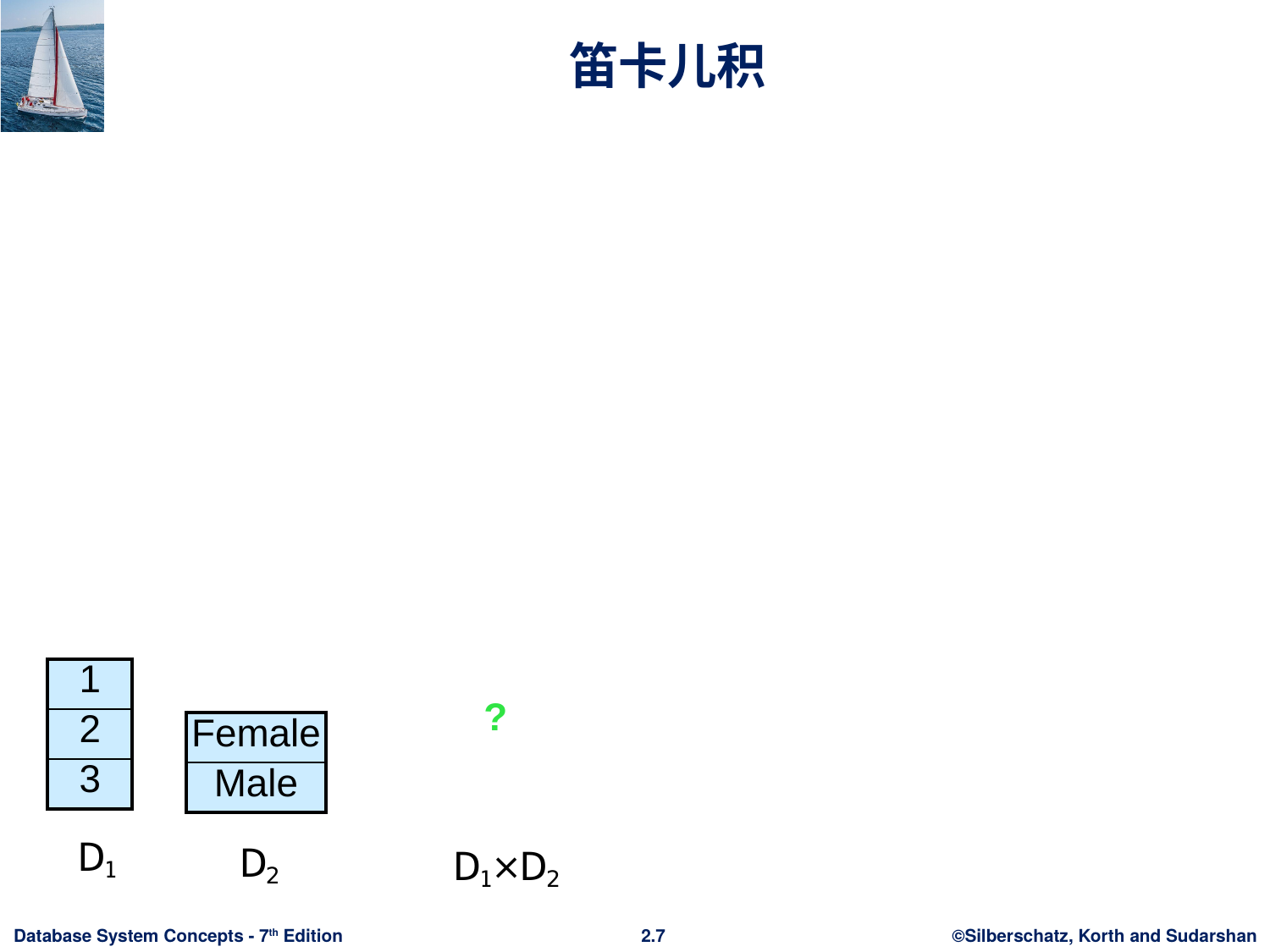

# 笛卡儿积
| 1 |
| --- |
| 2 |
| 3 |
?
| Female |
| --- |
| Male |
D1
D2
D1×D2